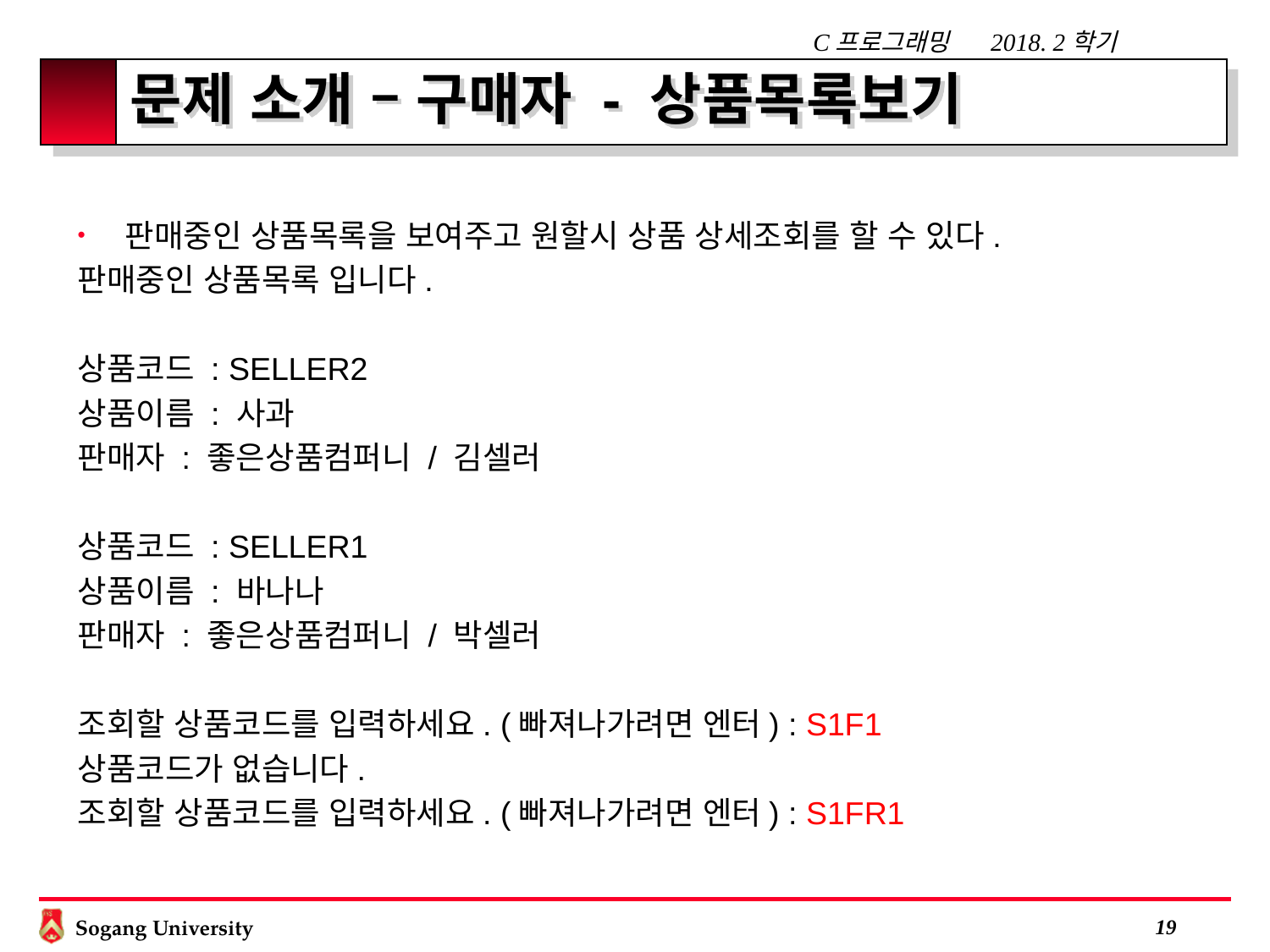

# 문제 소개 – 구매자 - 상품목록보기
판매중인 상품목록을 보여주고 원할시 상품 상세조회를 할 수 있다.
판매중인 상품목록 입니다.

상품코드 : SELLER2
상품이름 : 사과
판매자 : 좋은상품컴퍼니 / 김셀러

상품코드 : SELLER1
상품이름 : 바나나
판매자 : 좋은상품컴퍼니 / 박셀러

조회할 상품코드를 입력하세요. (빠져나가려면 엔터) : S1F1
상품코드가 없습니다.
조회할 상품코드를 입력하세요. (빠져나가려면 엔터) : S1FR1

 19